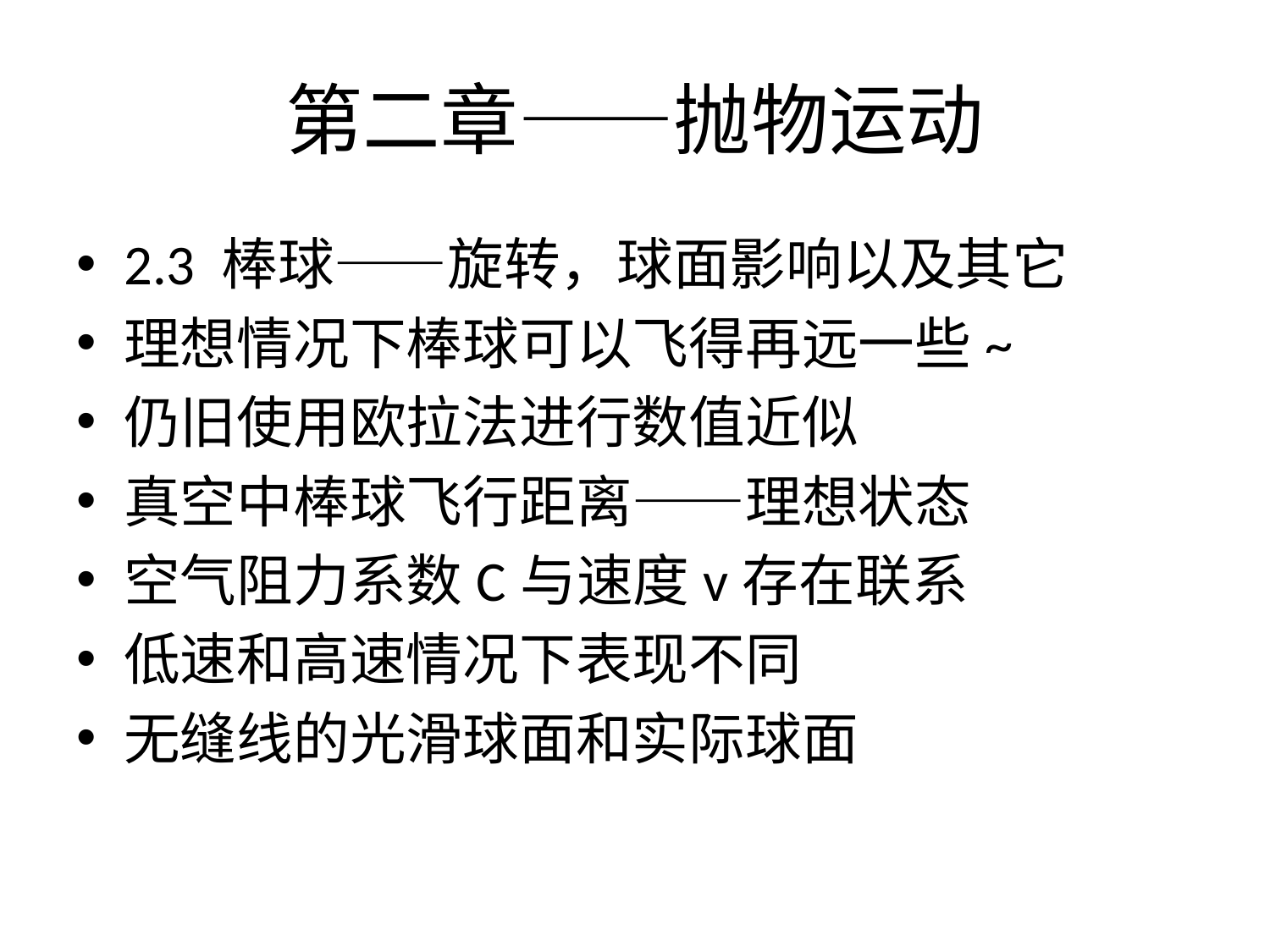

# 第二章——抛物运动
2.3 棒球——旋转，球面影响以及其它
理想情况下棒球可以飞得再远一些~
仍旧使用欧拉法进行数值近似
真空中棒球飞行距离——理想状态
空气阻力系数C与速度v存在联系
低速和高速情况下表现不同
无缝线的光滑球面和实际球面